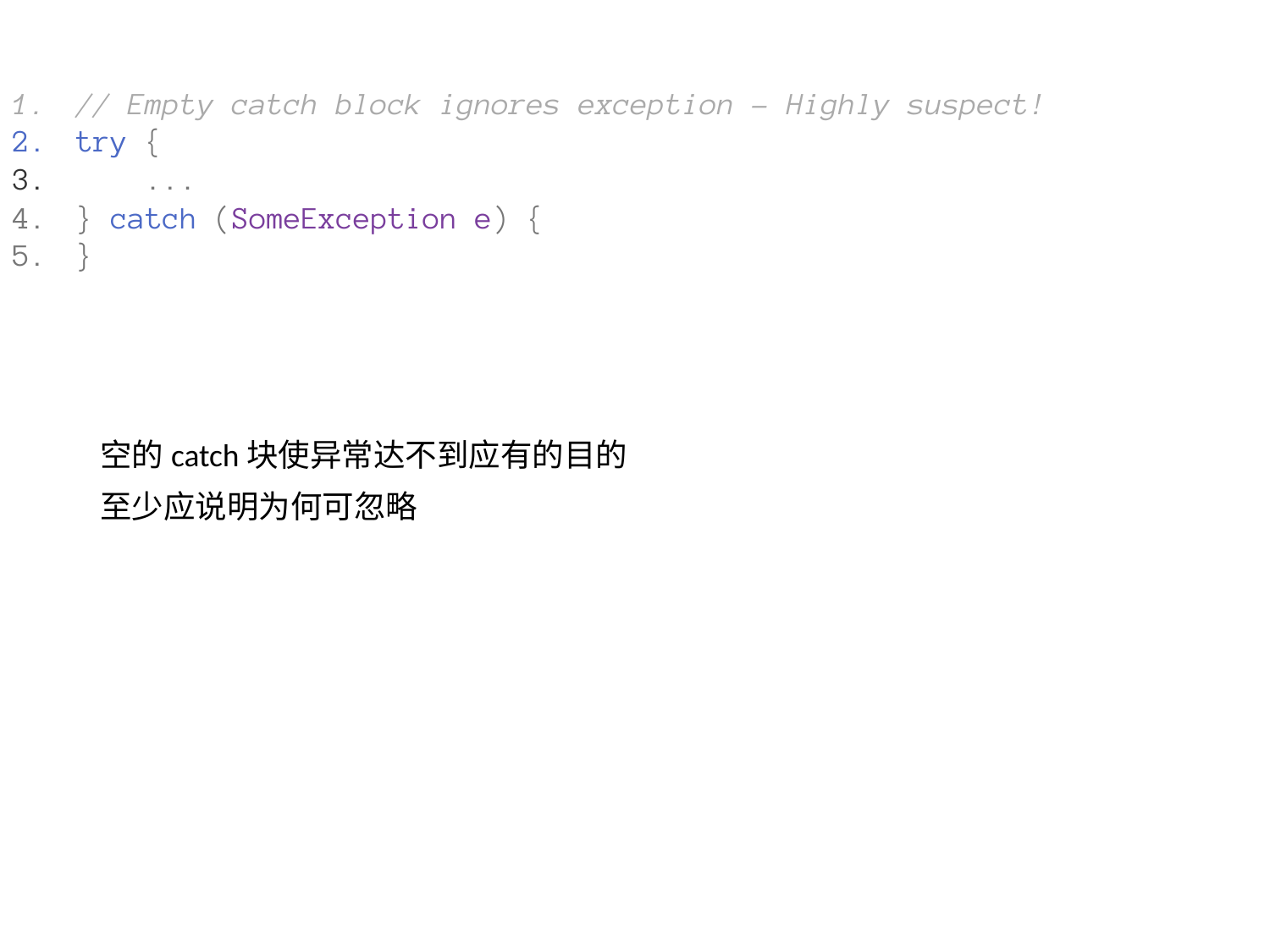

// Empty catch block ignores exception - Highly suspect!
try {
    ...
} catch (SomeException e) {
}
空的catch块使异常达不到应有的目的
至少应说明为何可忽略